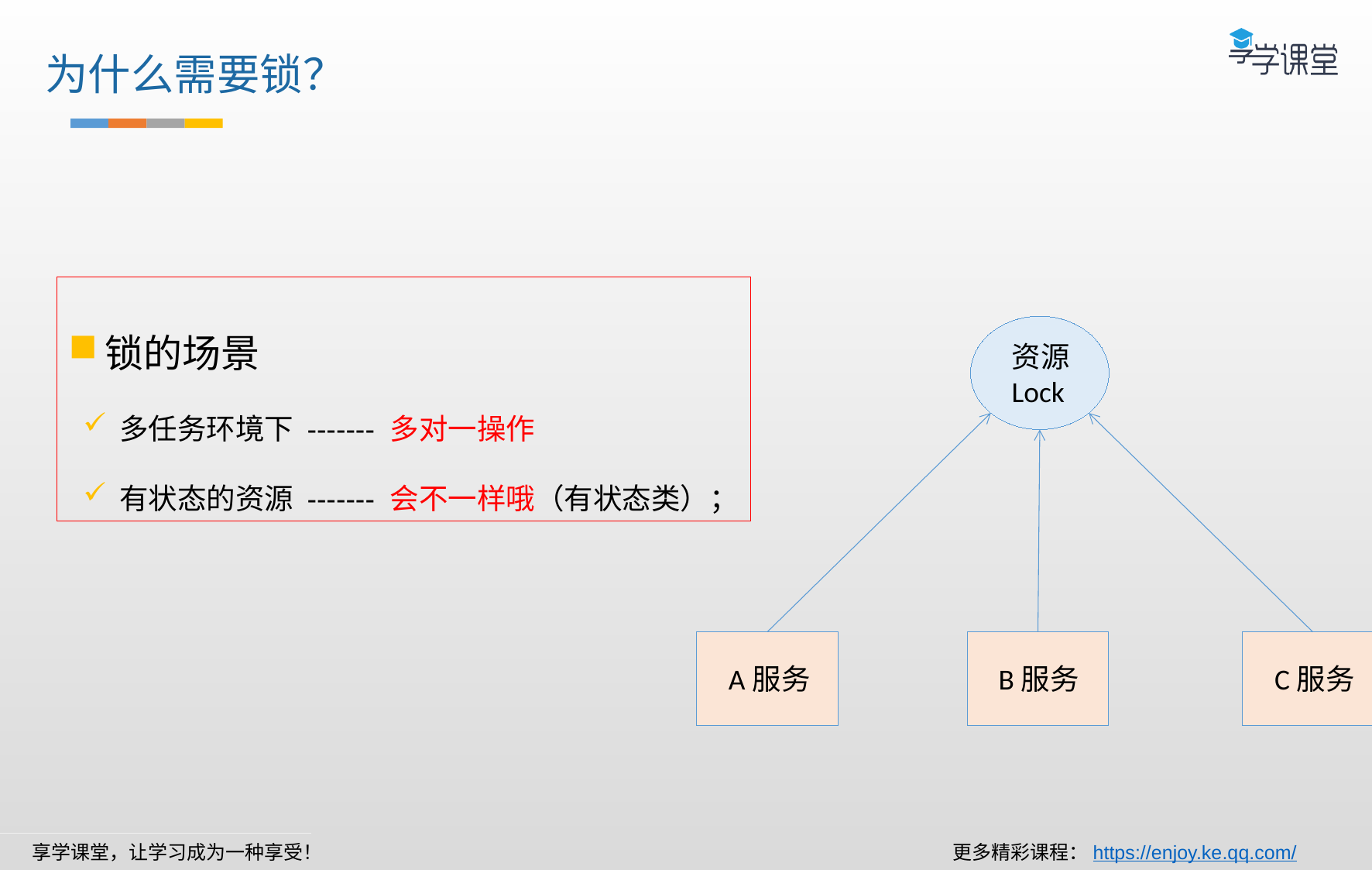

为什么需要锁？

锁的场景
多任务环境下 ------- 多对一操作
有状态的资源 ------- 会不一样哦（有状态类）；

资源
Lock

C服务

A服务

B服务